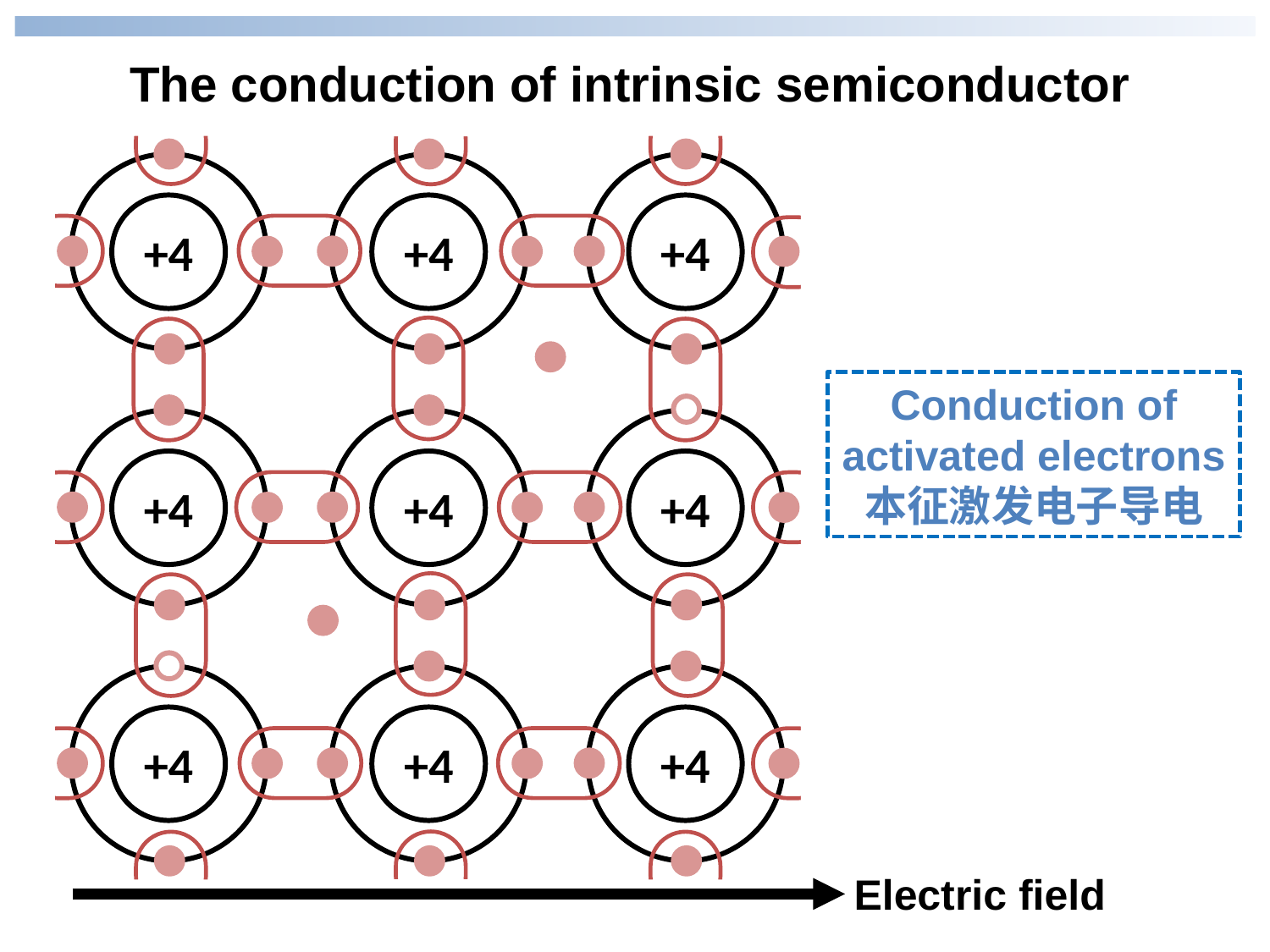

The conduction of intrinsic semiconductor

+4

+4

+4

Conduction of activated electrons
本征激发电子导电

+4

+4

+4

+4

+4

+4

Electric field